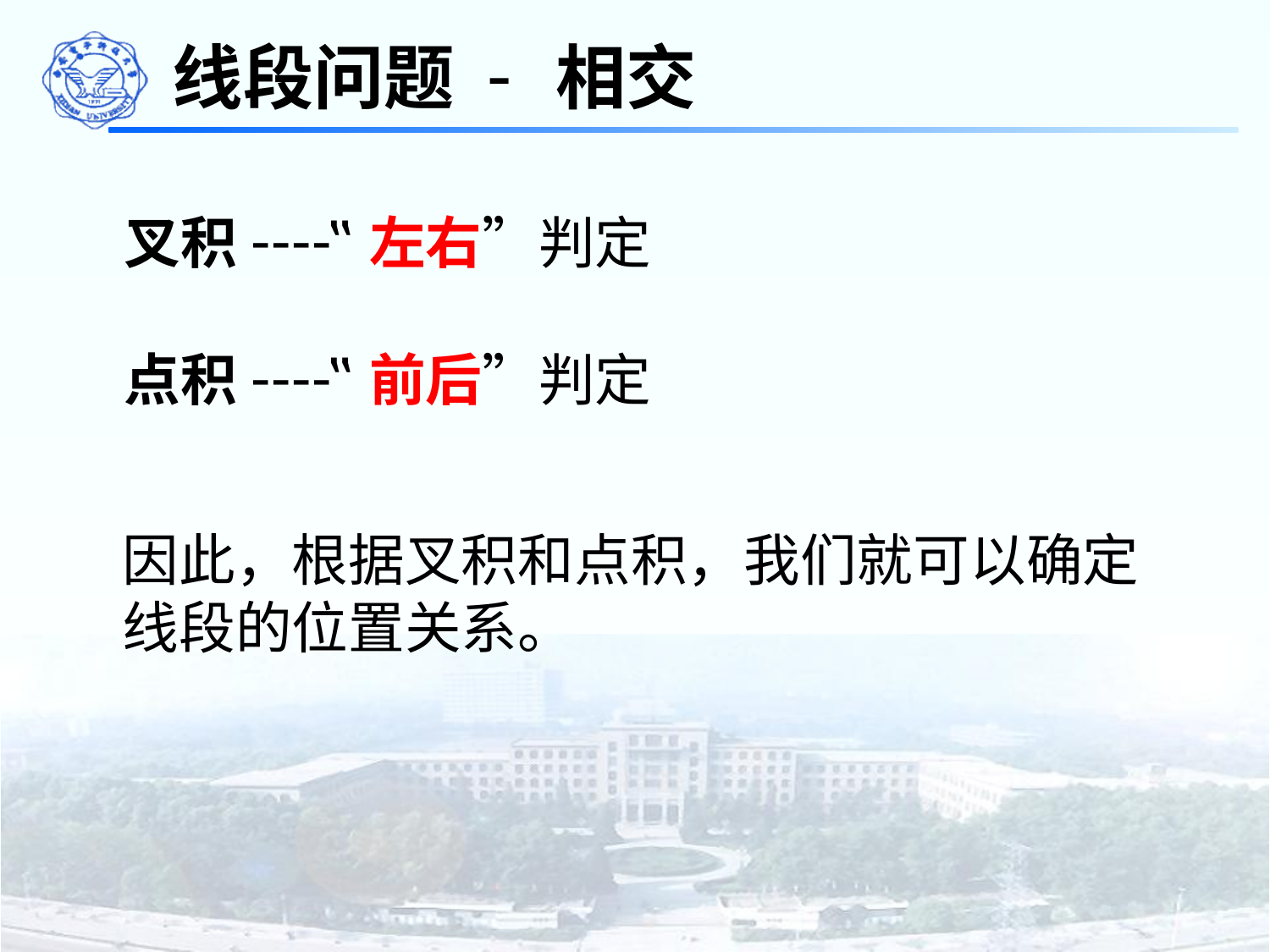

# 线段问题 - 相交
叉积----“左右”判定
点积----“前后”判定
因此，根据叉积和点积，我们就可以确定线段的位置关系。